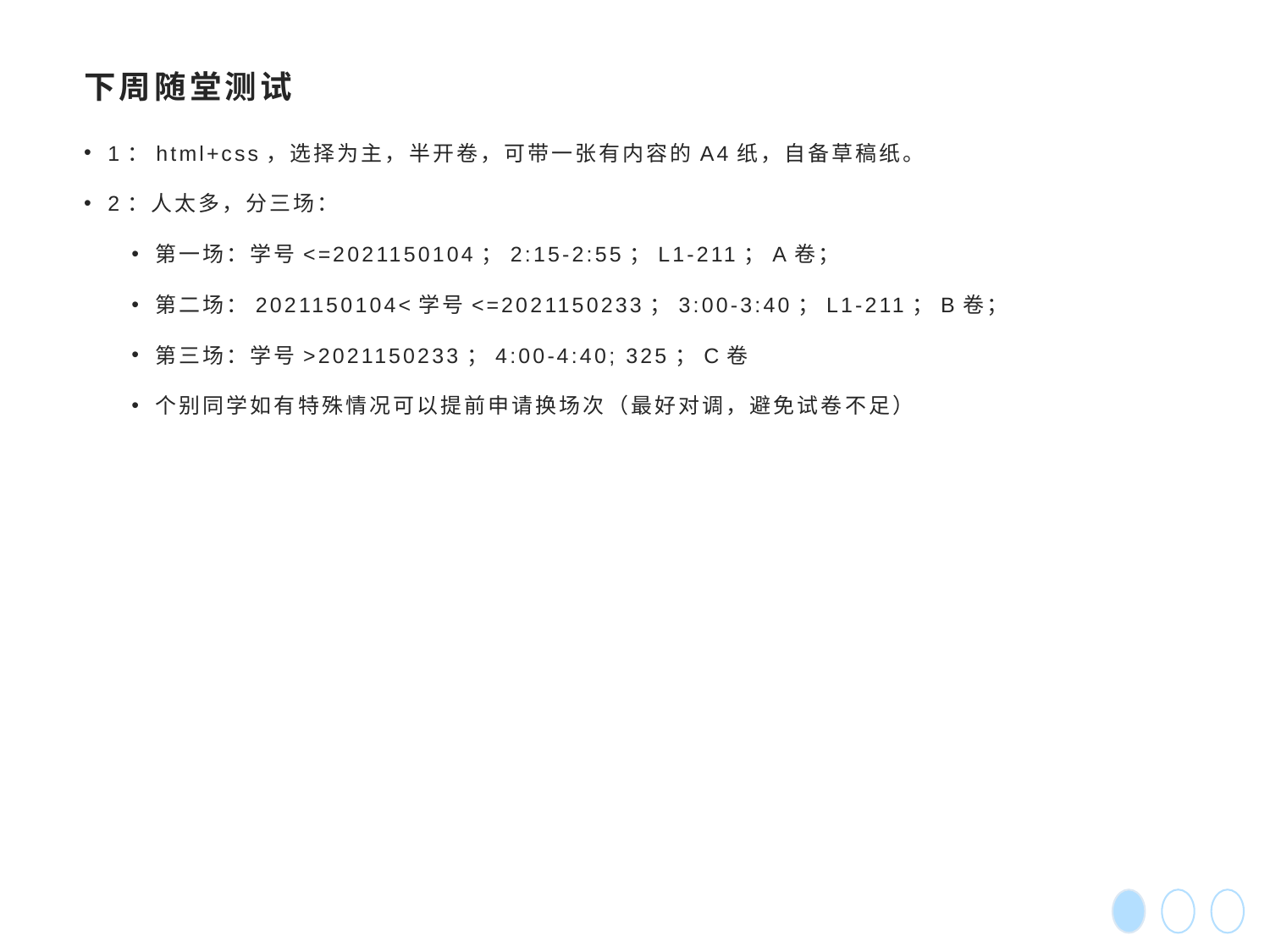

# 下周随堂测试
1：html+css，选择为主，半开卷，可带一张有内容的A4纸，自备草稿纸。
2：人太多，分三场：
第一场：学号<=2021150104；2:15-2:55；L1-211；A卷；
第二场：2021150104<学号<=2021150233；3:00-3:40；L1-211；B卷；
第三场：学号>2021150233；4:00-4:40; 325；C卷
个别同学如有特殊情况可以提前申请换场次（最好对调，避免试卷不足）